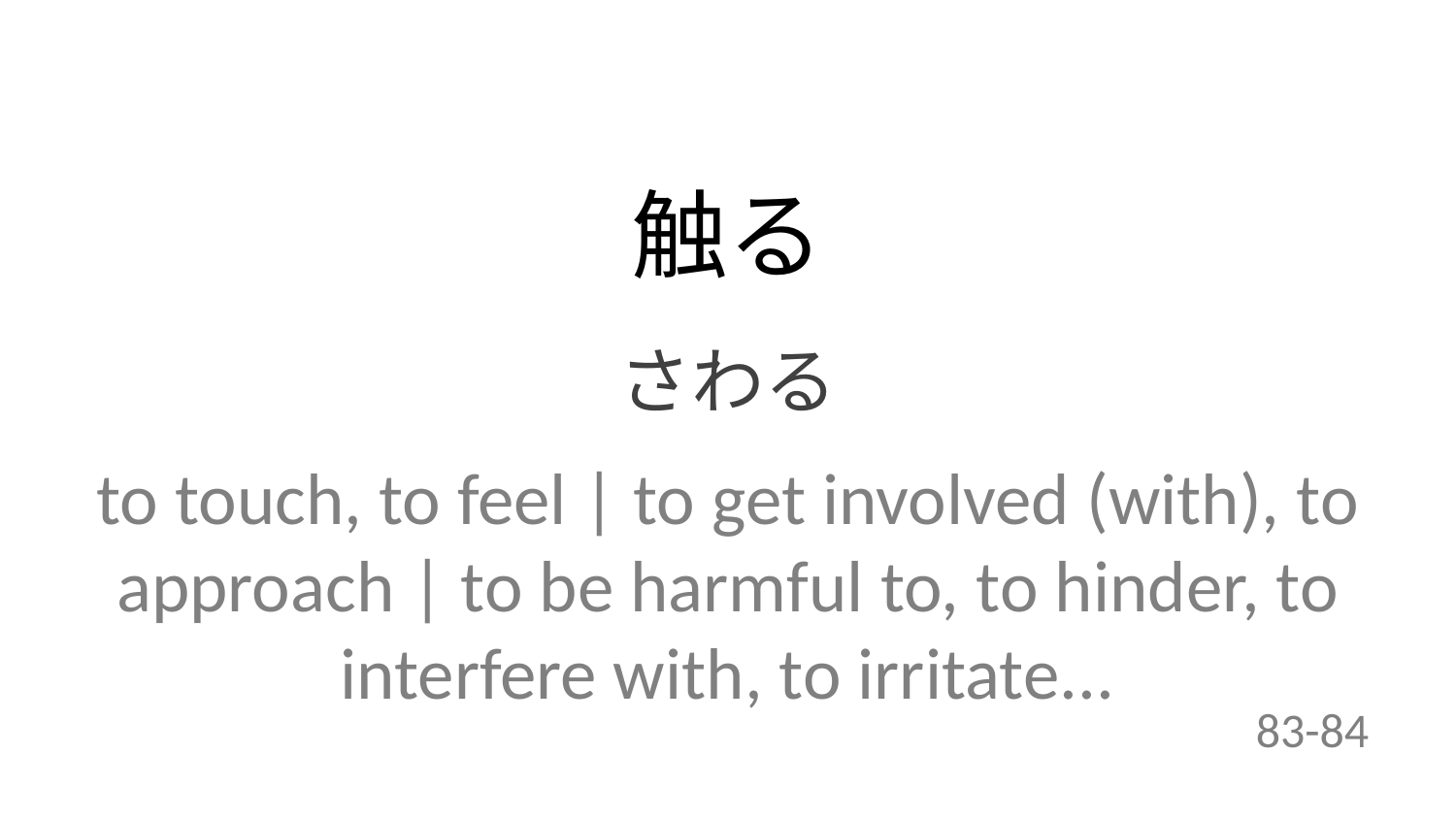

触る

さわる
to touch, to feel | to get involved (with), to approach | to be harmful to, to hinder, to interfere with, to irritate...
83-84